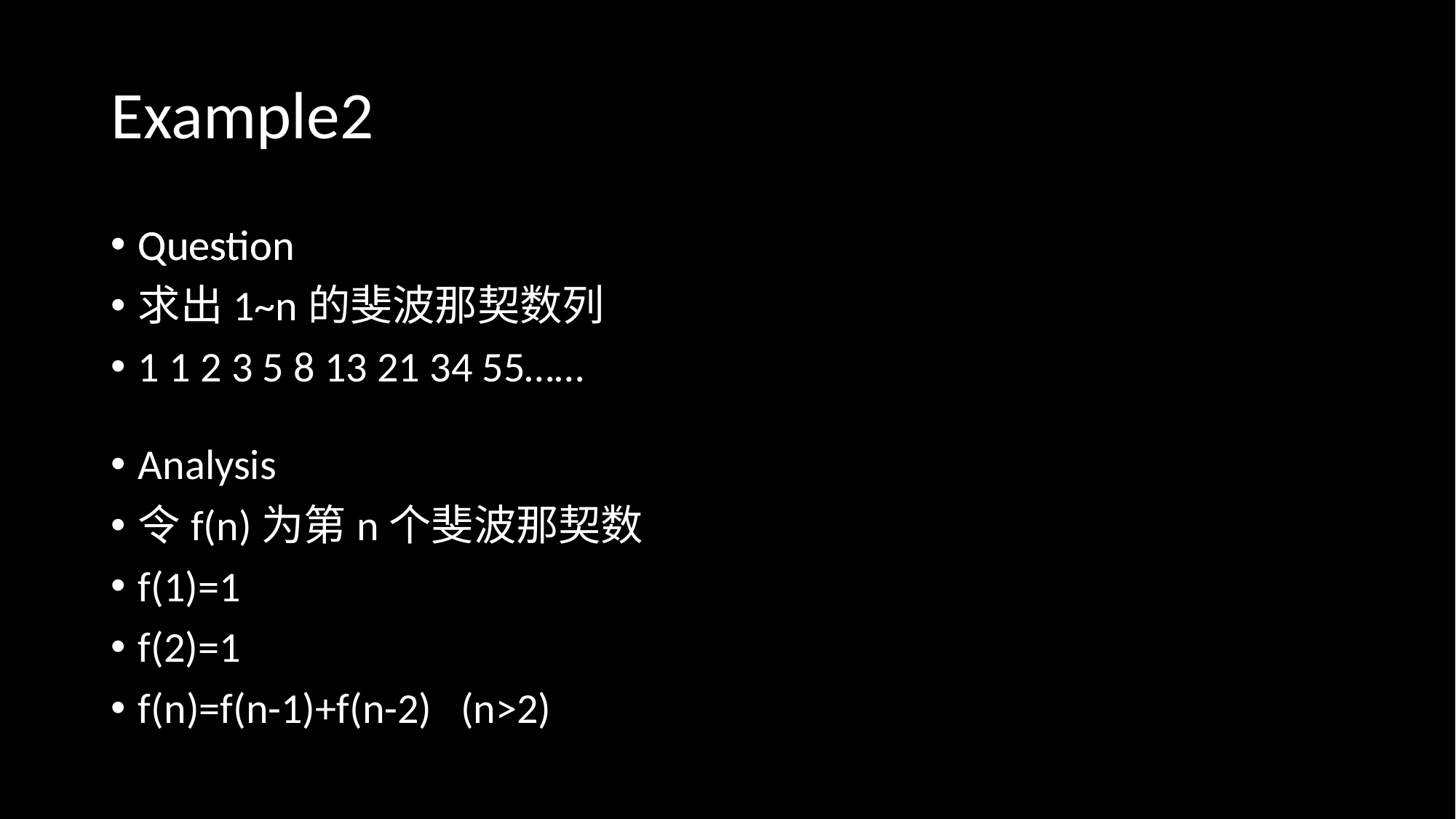

# Example2
Question

Question
求出1~n的斐波那契数列
1 1 2 3 5 8 13 21 34 55……
Analysis
令f(n)为第n个斐波那契数
f(1)=1
f(2)=1
f(n)=f(n-1)+f(n-2)   (n>2)